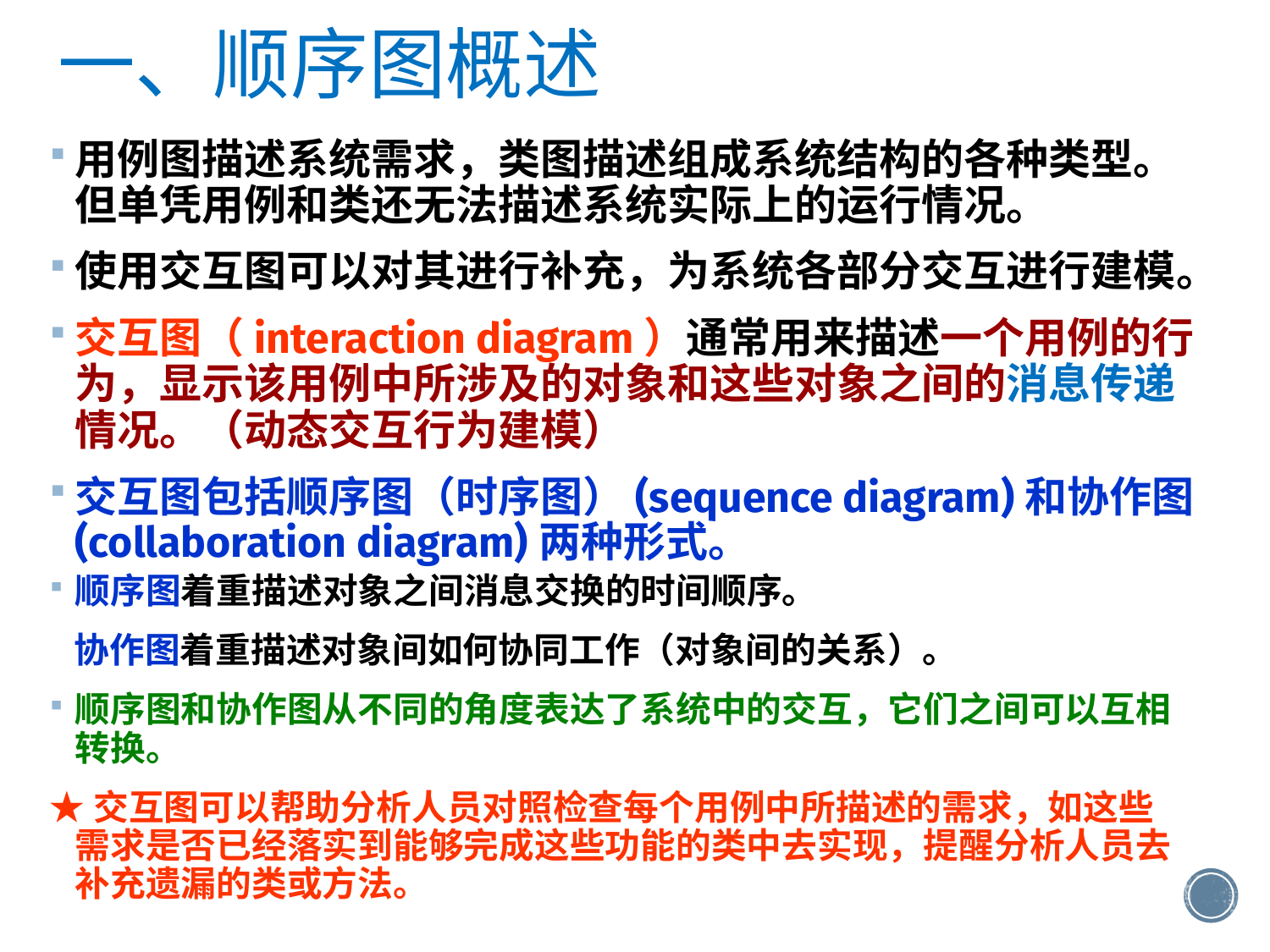

一、顺序图概述
用例图描述系统需求，类图描述组成系统结构的各种类型。但单凭用例和类还无法描述系统实际上的运行情况。
使用交互图可以对其进行补充，为系统各部分交互进行建模。
交互图（interaction diagram）通常用来描述一个用例的行为，显示该用例中所涉及的对象和这些对象之间的消息传递情况。（动态交互行为建模）
交互图包括顺序图（时序图）(sequence diagram)和协作图(collaboration diagram)两种形式。

顺序图着重描述对象之间消息交换的时间顺序。
  协作图着重描述对象间如何协同工作（对象间的关系）。
顺序图和协作图从不同的角度表达了系统中的交互，它们之间可以互相转换。
★交互图可以帮助分析人员对照检查每个用例中所描述的需求，如这些需求是否已经落实到能够完成这些功能的类中去实现，提醒分析人员去补充遗漏的类或方法。